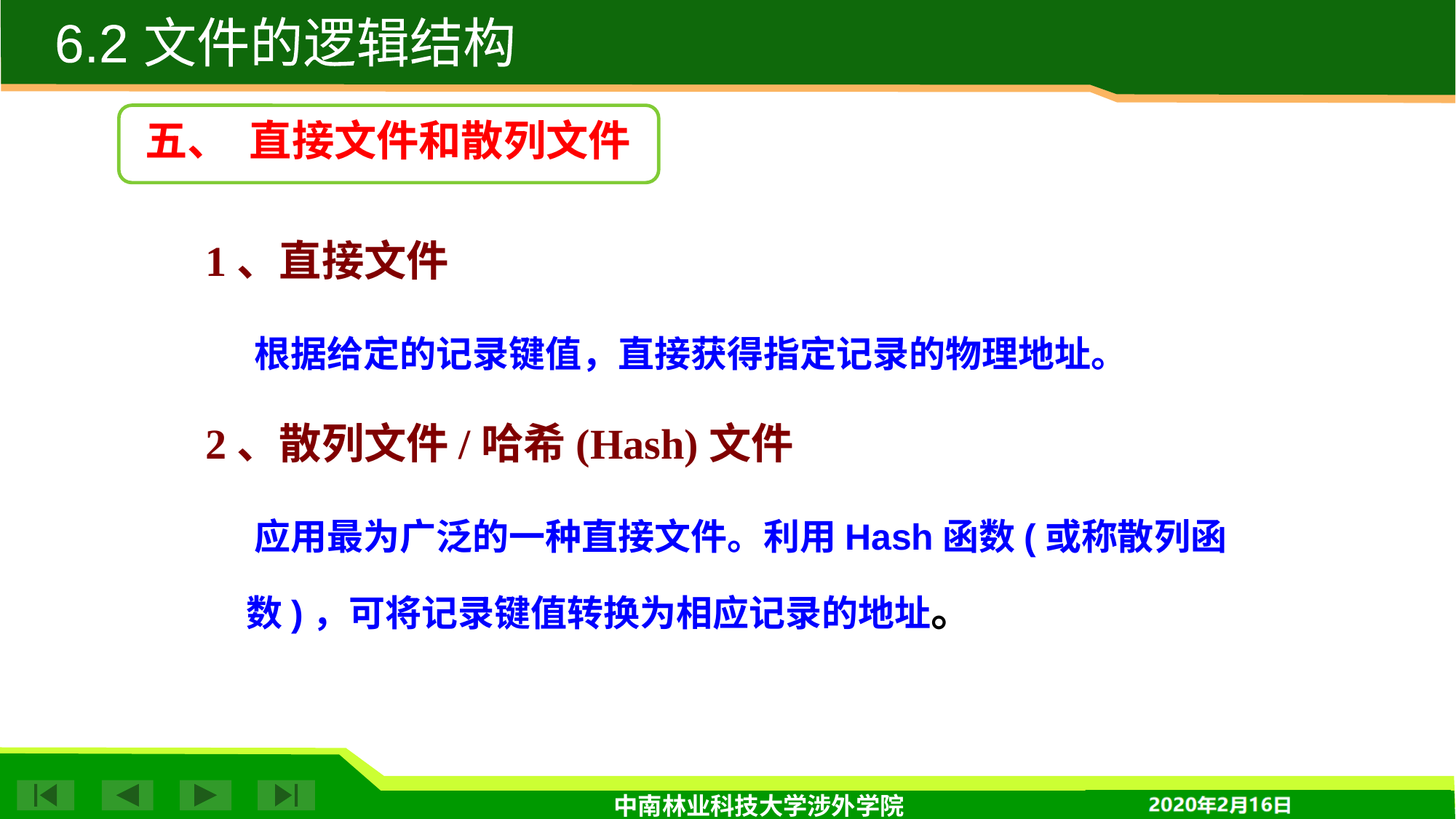

6.2 文件的逻辑结构

五、  直接文件和散列文件
1、直接文件
    根据给定的记录键值，直接获得指定记录的物理地址。
2、散列文件/哈希(Hash)文件
    应用最为广泛的一种直接文件。利用Hash函数(或称散列函数)，可将记录键值转换为相应记录的地址。